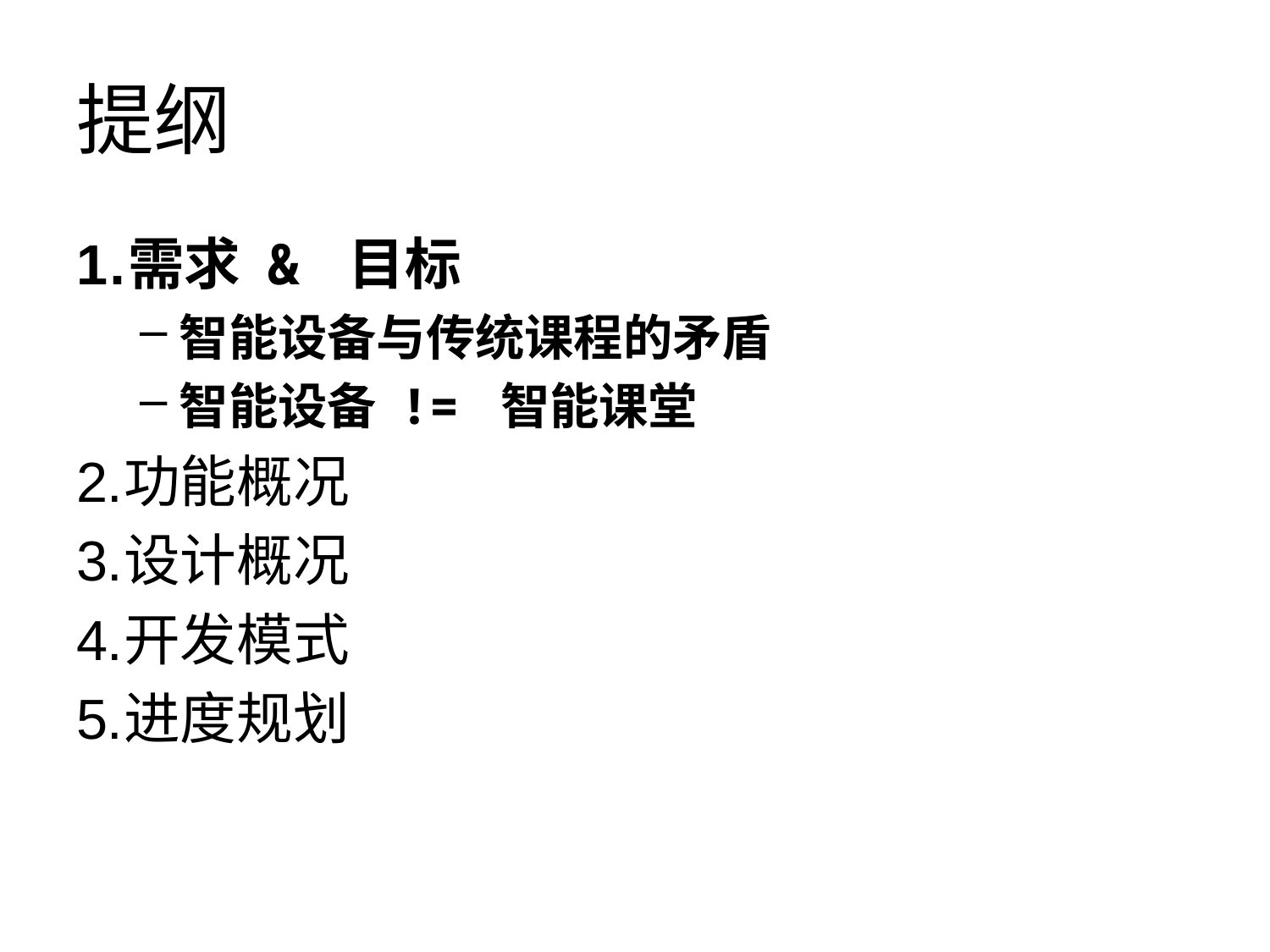

# 提纲
需求 & 目标
智能设备与传统课程的矛盾
智能设备 != 智能课堂
功能概况
设计概况
开发模式
进度规划